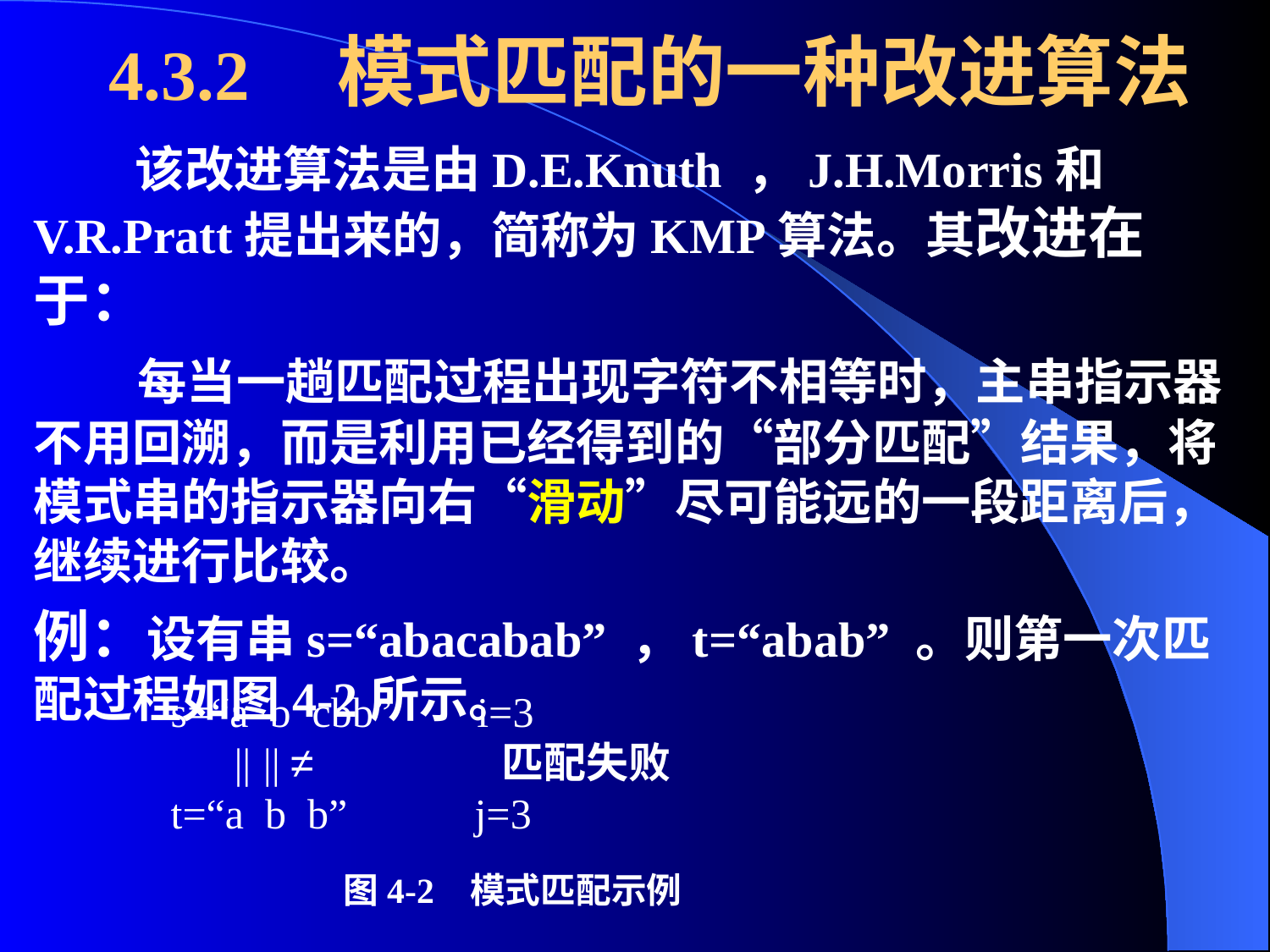

4.3.2    模式匹配的一种改进算法
# 该改进算法是由D.E.Knuth ，J.H.Morris和 V.R.Pratt提出来的，简称为KMP算法。其改进在于：
       每当一趟匹配过程出现字符不相等时，主串指示器不用回溯，而是利用已经得到的“部分匹配”结果，将模式串的指示器向右“滑动”尽可能远的一段距离后，继续进行比较。
例：设有串s=“abacabab” ，t=“abab” 。则第一次匹配过程如图4-2所示。
 s=“a  b  cbb”        i=3
       || || ≠               匹配失败
 t=“a  b  b”            j=3
图4-2   模式匹配示例